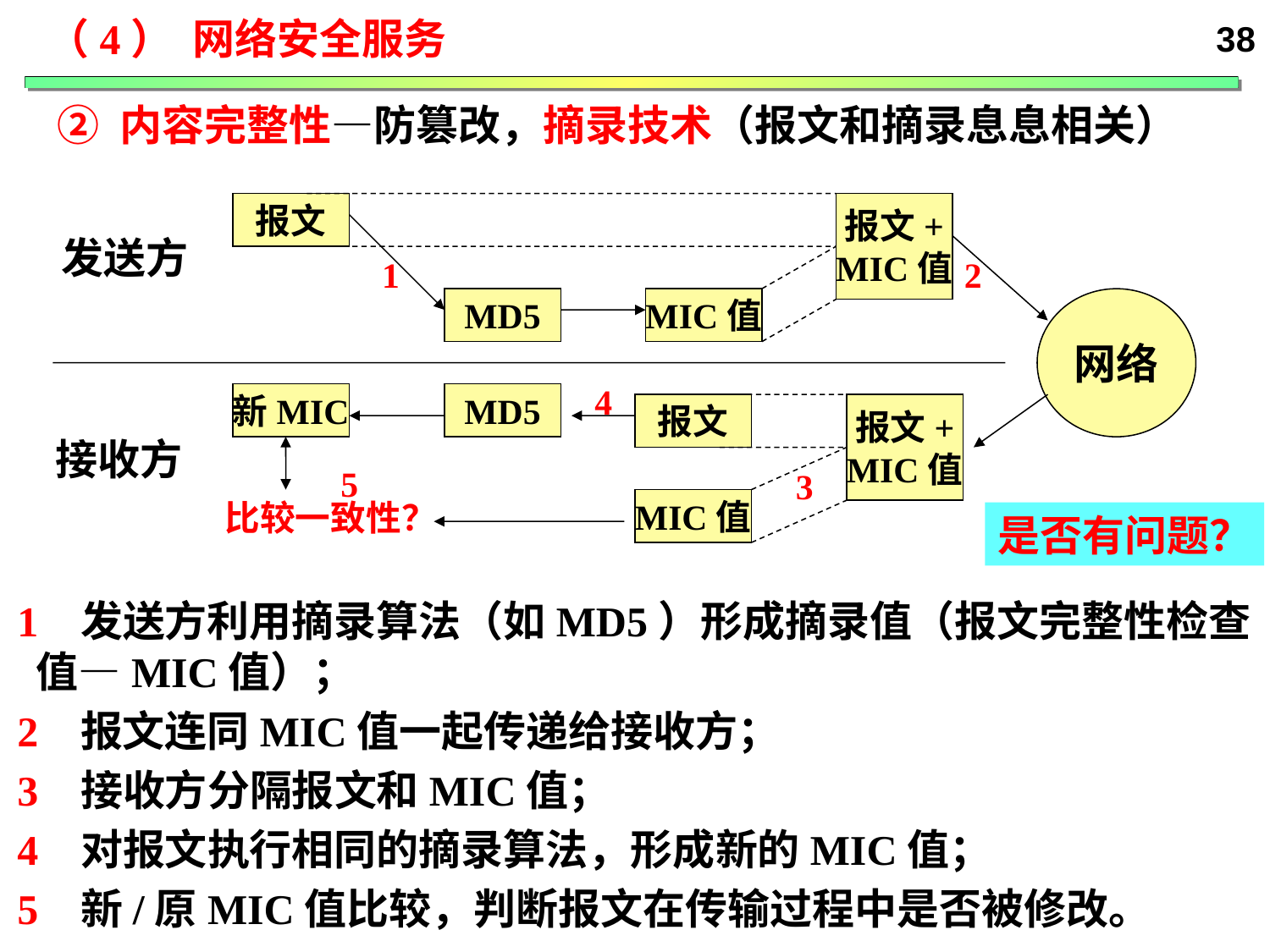

（4）  网络安全服务
38

② 内容完整性—防篡改，摘录技术（报文和摘录息息相关）
报文

报文+
MIC值

发送方

1

2
MD5
MIC值
网络

4
新MIC
MD5
报文

报文+
MIC值

接收方

5
3
比较一致性？
MIC值

是否有问题？
1   发送方利用摘录算法（如MD5）形成摘录值（报文完整性检查   值—MIC值）；
2   报文连同MIC值一起传递给接收方；
3   接收方分隔报文和MIC值；
4   对报文执行相同的摘录算法，形成新的MIC值；
5   新/原MIC值比较，判断报文在传输过程中是否被修改。